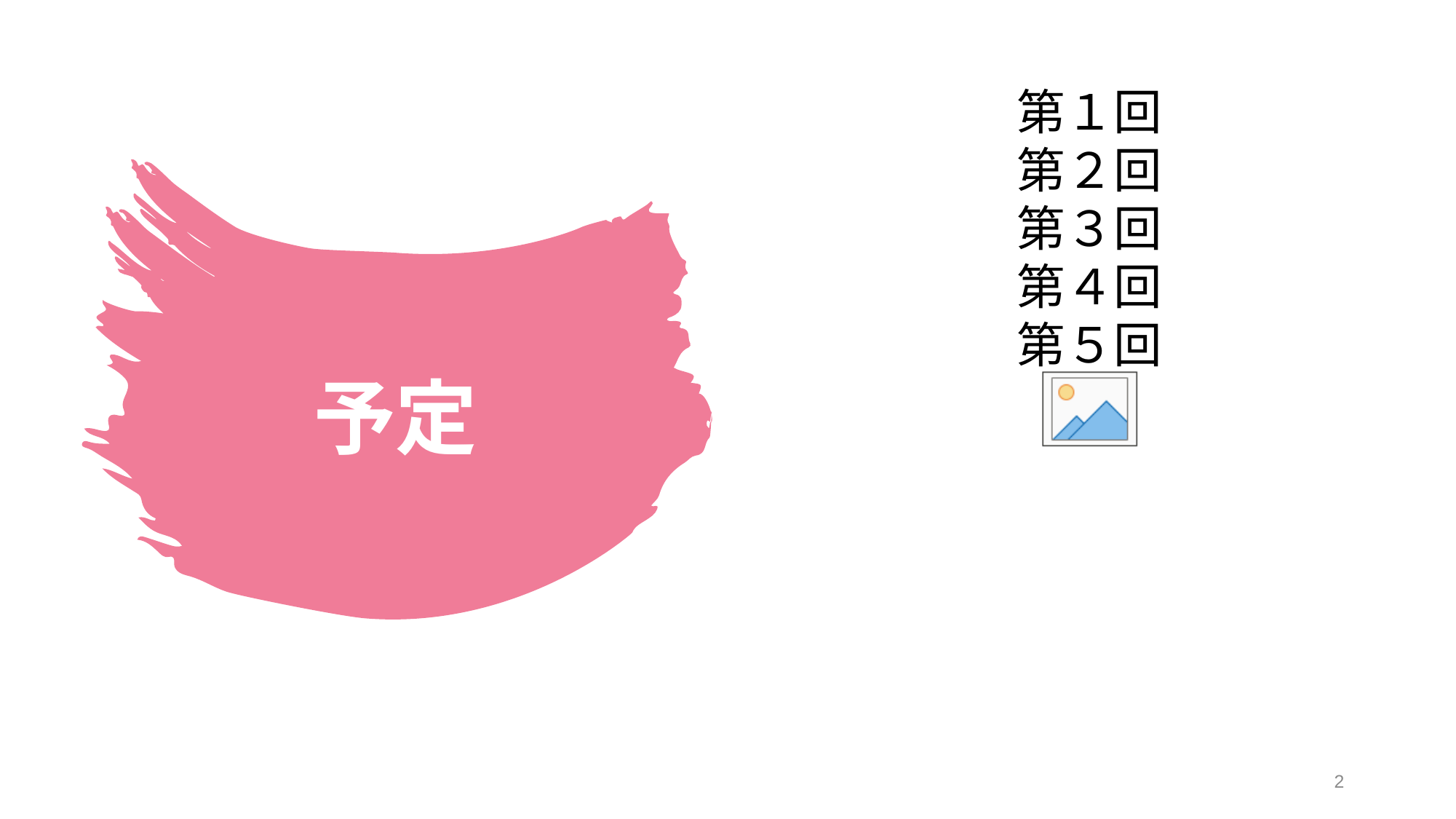

第１回
第２回
第３回
第４回
第５回

# 予定
2